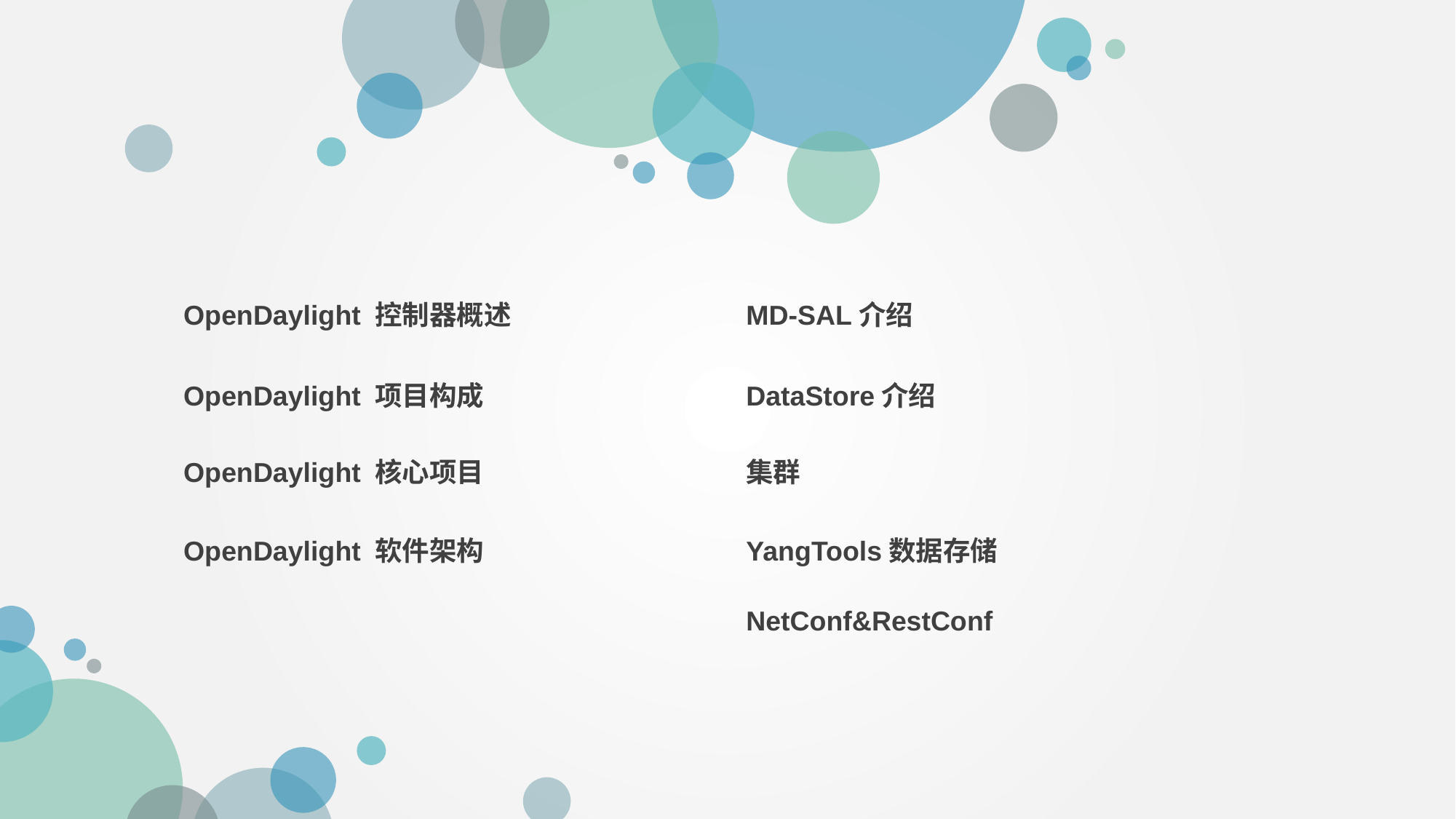

OpenDaylight 控制器概述
MD-SAL介绍
OpenDaylight 项目构成
DataStore介绍
OpenDaylight 核心项目
集群
OpenDaylight 软件架构
YangTools数据存储
NetConf&RestConf